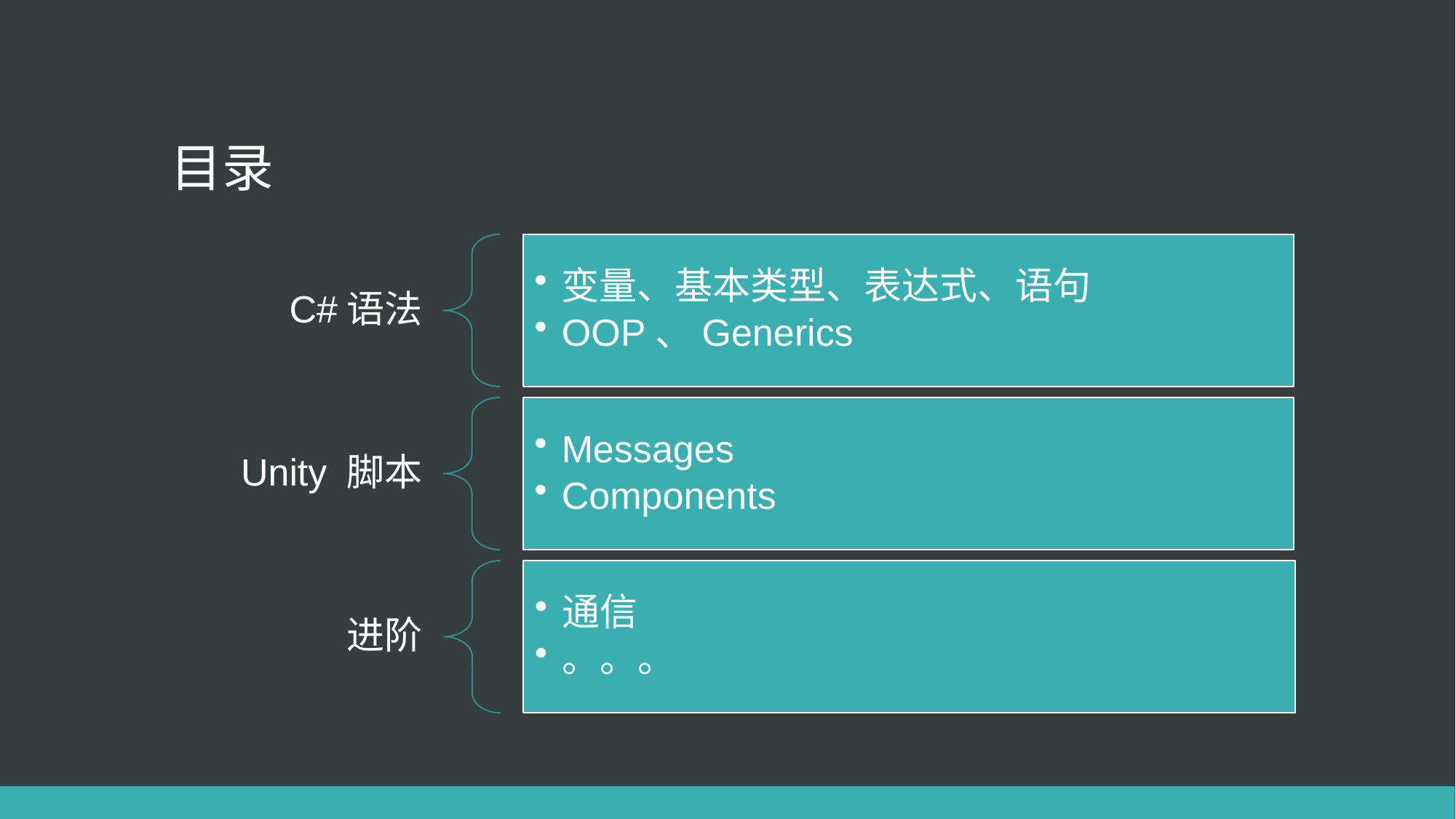

# 目录
C#语法
变量、基本类型、表达式、语句
OOP、Generics
Unity 脚本
Messages
Components
进阶
通信
。。。